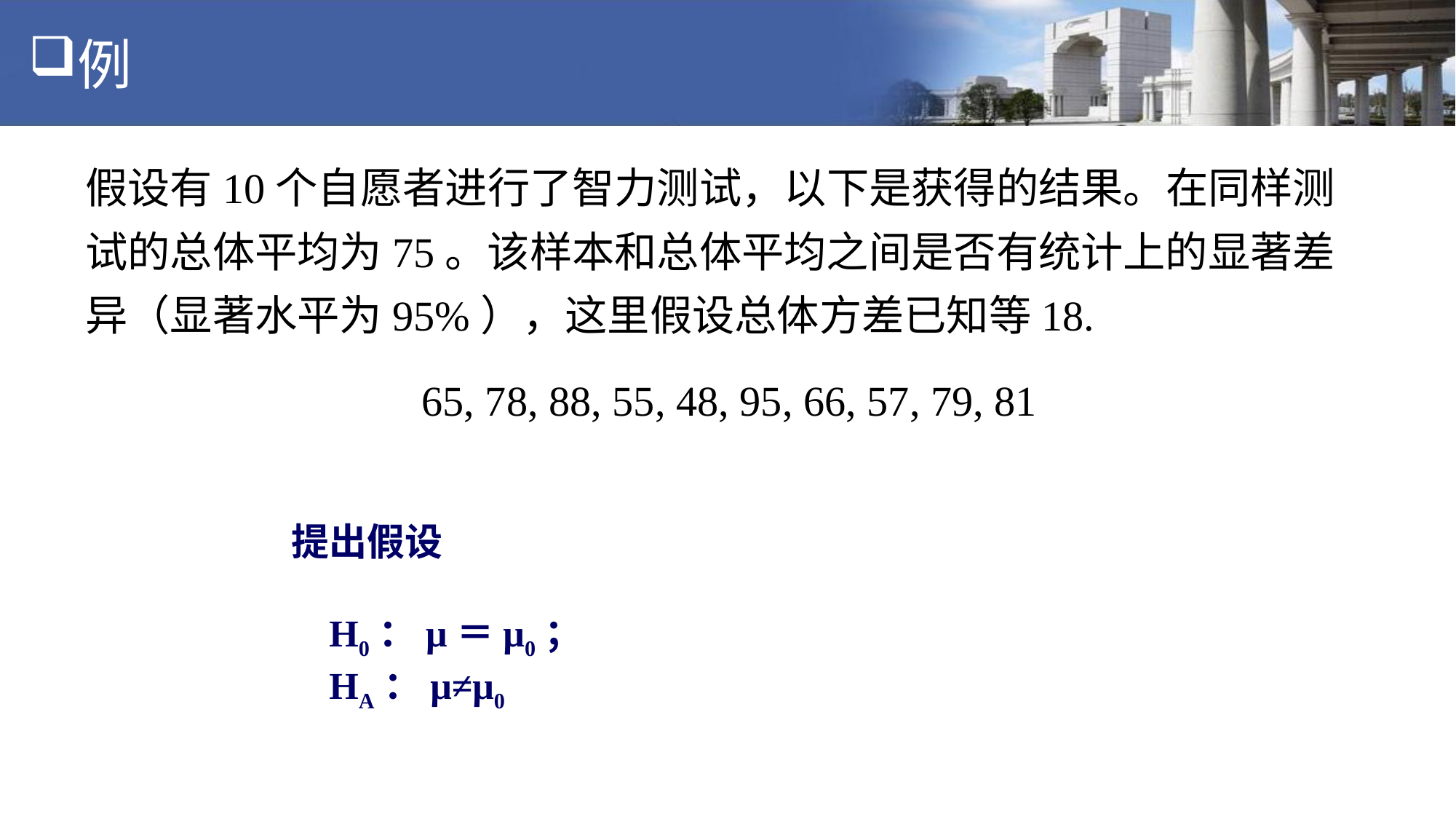

# 例
假设有10个自愿者进行了智力测试，以下是获得的结果。在同样测试的总体平均为75。该样本和总体平均之间是否有统计上的显著差异（显著水平为95%），这里假设总体方差已知等18.
65, 78, 88, 55, 48, 95, 66, 57, 79, 81

提出假设

    H0：μ＝μ0；
    HA：μ≠μ0